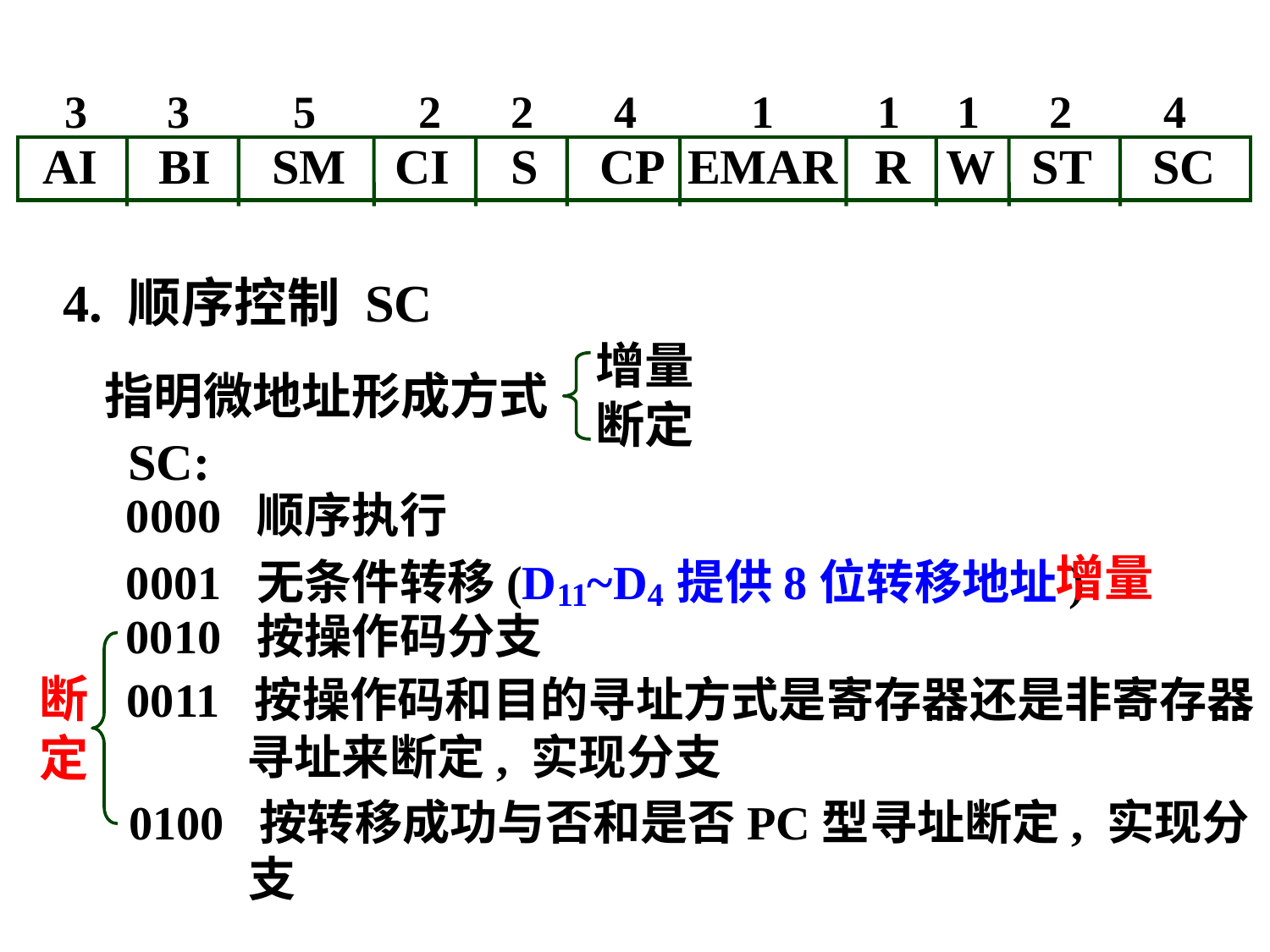

3       3         5         2      2       4          1         1     1      2        4
 AI     BI     SM    CI     S     CP  EMAR   R   W   ST     SC

4. 顺序控制 SC
增量
断定

指明微地址形成方式
SC:
0000  顺序执行
0001  无条件转移(D11~D4提供8位转移地址)
增量
0010  按操作码分支

断定
0011  按操作码和目的寻址方式是寄存器还是非寄存器寻址来断定, 实现分支
0100  按转移成功与否和是否PC型寻址断定, 实现分支